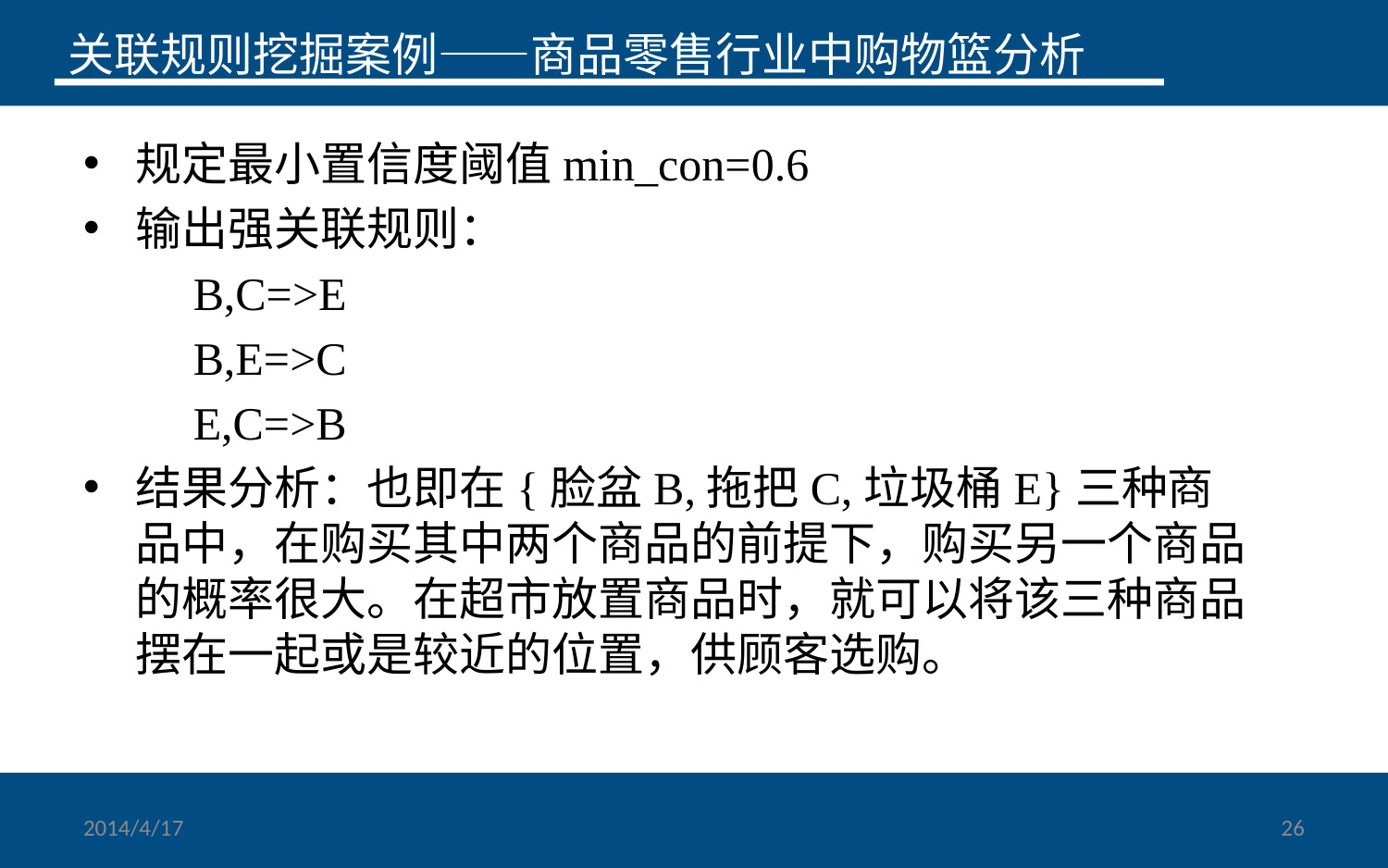

关联规则挖掘案例——商品零售行业中购物篮分析

规定最小置信度阈值min_con=0.6
输出强关联规则：
	     B,C=>E
 	     B,E=>C
	     E,C=>B
结果分析：也即在{脸盆B,拖把C,垃圾桶E}三种商品中，在购买其中两个商品的前提下，购买另一个商品的概率很大。在超市放置商品时，就可以将该三种商品摆在一起或是较近的位置，供顾客选购。

2014/4/17
26